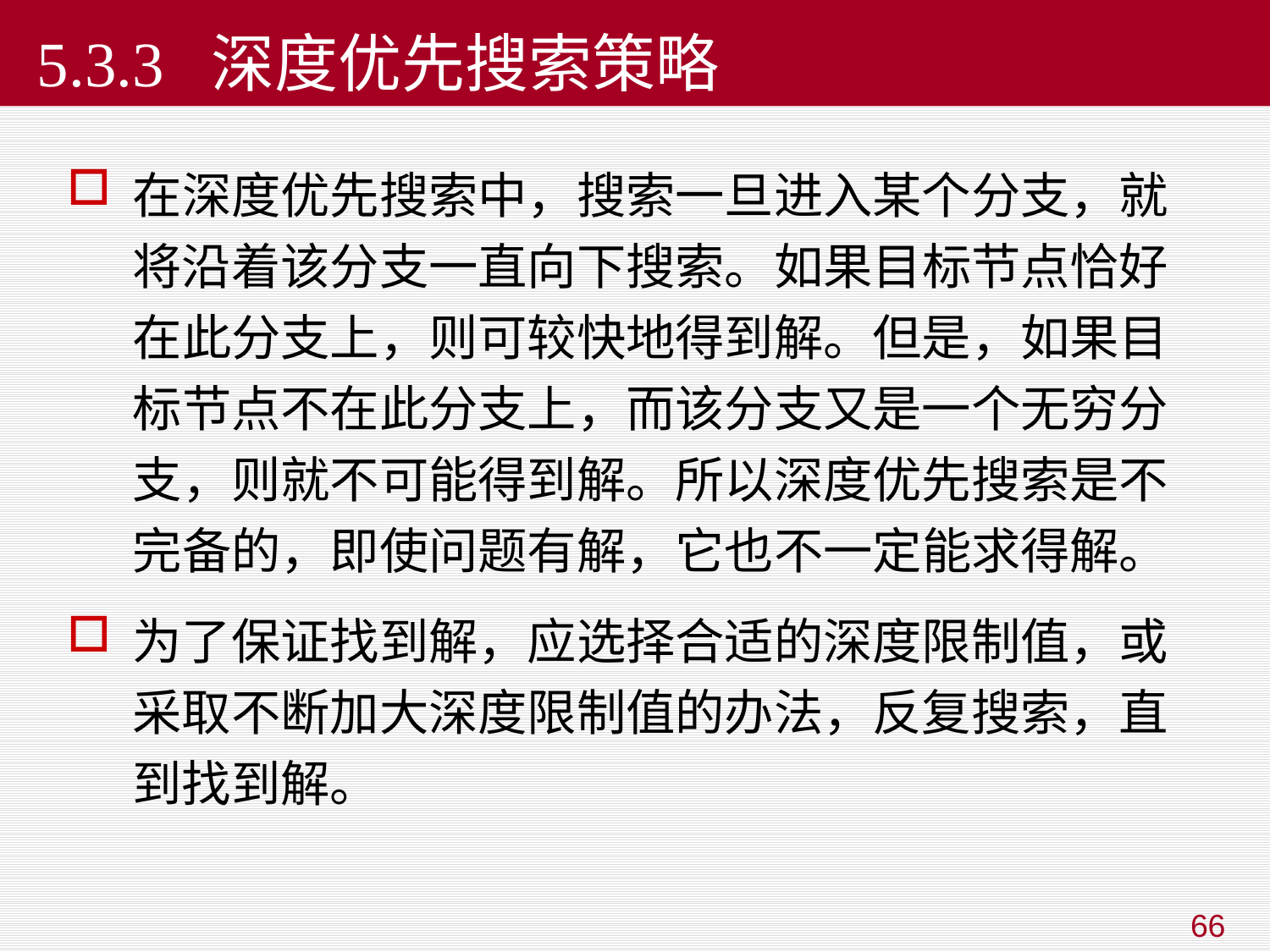

# 5.3.3  深度优先搜索策略
在深度优先搜索中，搜索一旦进入某个分支，就将沿着该分支一直向下搜索。如果目标节点恰好在此分支上，则可较快地得到解。但是，如果目标节点不在此分支上，而该分支又是一个无穷分支，则就不可能得到解。所以深度优先搜索是不完备的，即使问题有解，它也不一定能求得解。
为了保证找到解，应选择合适的深度限制值，或采取不断加大深度限制值的办法，反复搜索，直到找到解。
66